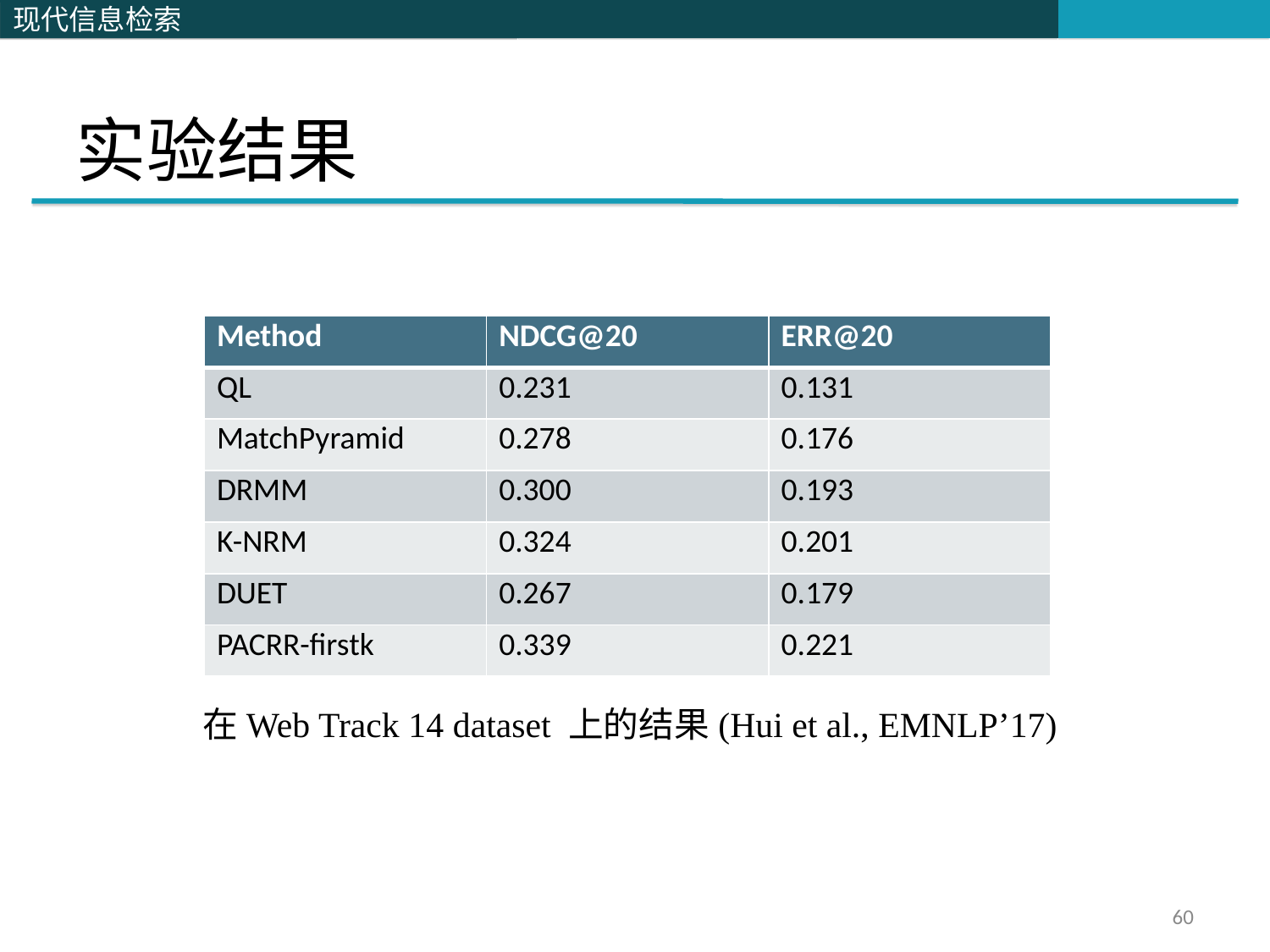

实验结果

             在Web Track 14 dataset 上的结果(Hui et al., EMNLP’17)
| Method | NDCG@20 | ERR@20 |
| --- | --- | --- |
| QL | 0.231 | 0.131 |
| MatchPyramid | 0.278 | 0.176 |
| DRMM | 0.300 | 0.193 |
| K-NRM | 0.324 | 0.201 |
| DUET | 0.267 | 0.179 |
| PACRR-firstk | 0.339 | 0.221 |
60